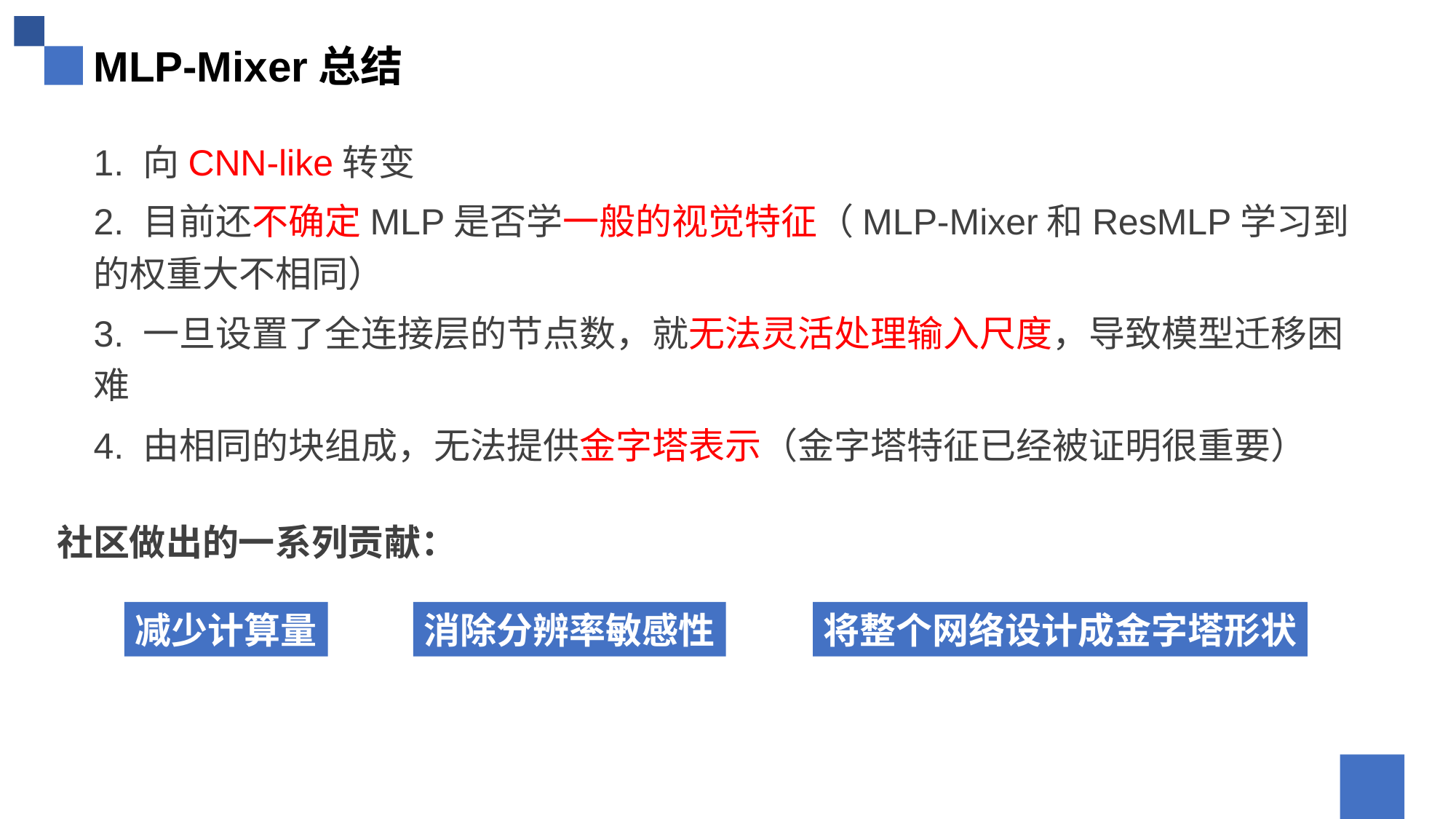

MLP-Mixer总结
1. 向CNN-like转变
2. 目前还不确定MLP是否学一般的视觉特征（MLP-Mixer和ResMLP学习到的权重大不相同）
3. 一旦设置了全连接层的节点数，就无法灵活处理输入尺度，导致模型迁移困难
4. 由相同的块组成，无法提供金字塔表示（金字塔特征已经被证明很重要）
社区做出的一系列贡献：
将整个网络设计成金字塔形状
消除分辨率敏感性
减少计算量